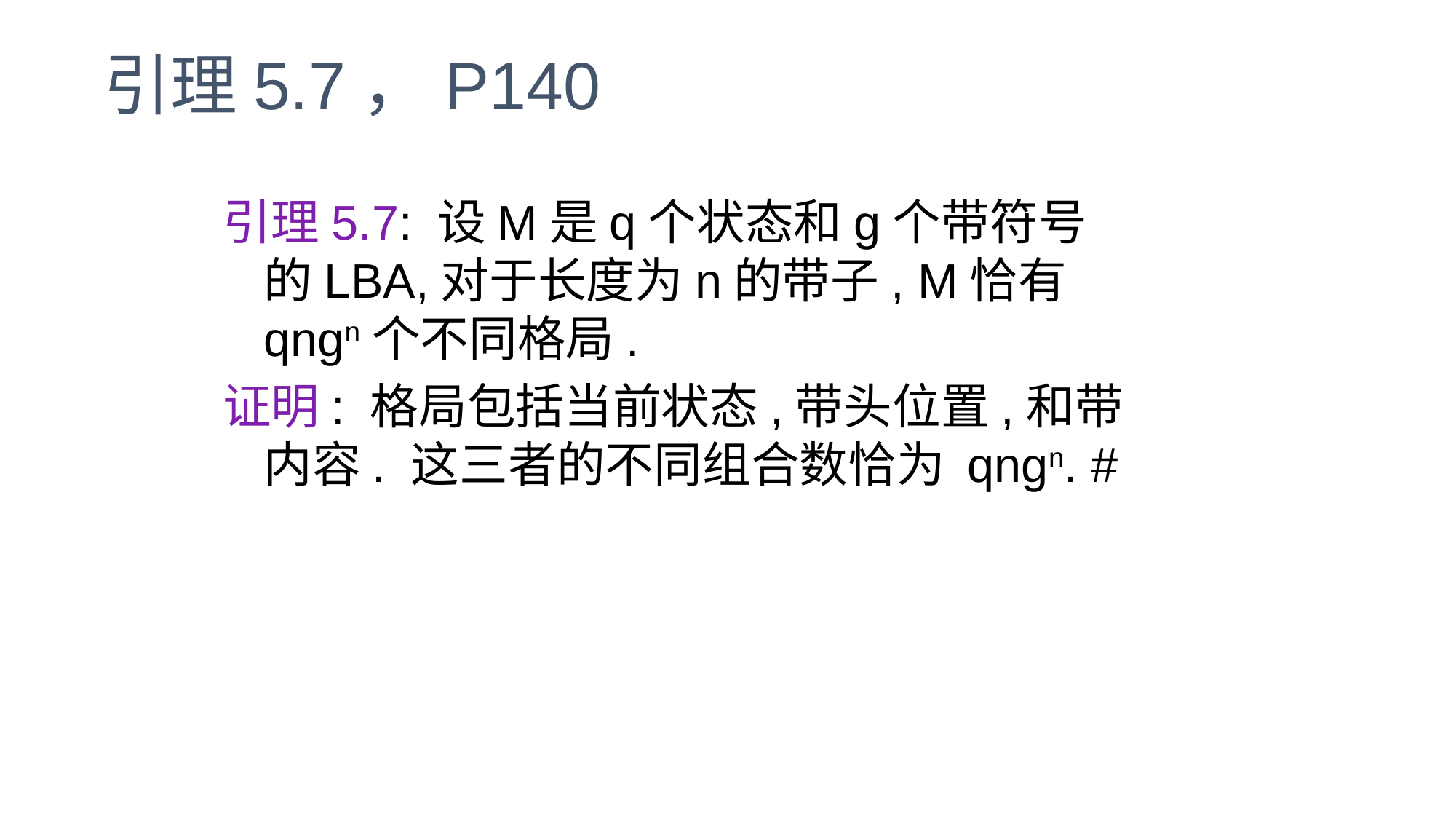

引理5.7，P140
引理5.7: 设M是q个状态和g个带符号的LBA,对于长度为n的带子, M恰有qngn个不同格局.
证明: 格局包括当前状态,带头位置,和带内容. 这三者的不同组合数恰为 qngn. #

27